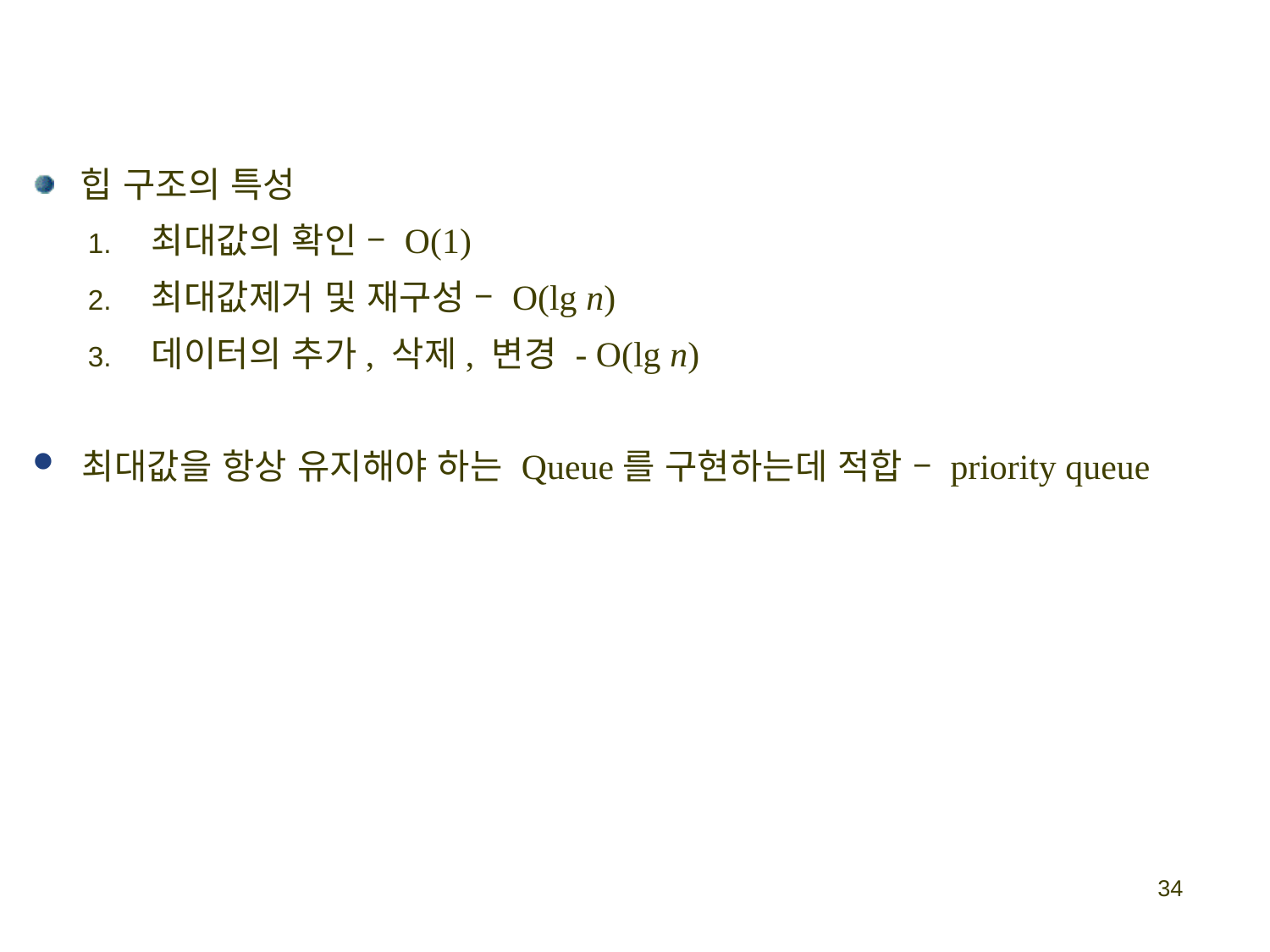

힙 구조의 특성
최대값의 확인 – O(1)
최대값제거 및 재구성 – O(lg n)
데이터의 추가, 삭제, 변경 - O(lg n)

최대값을 항상 유지해야 하는 Queue를 구현하는데 적합 – priority queue

34